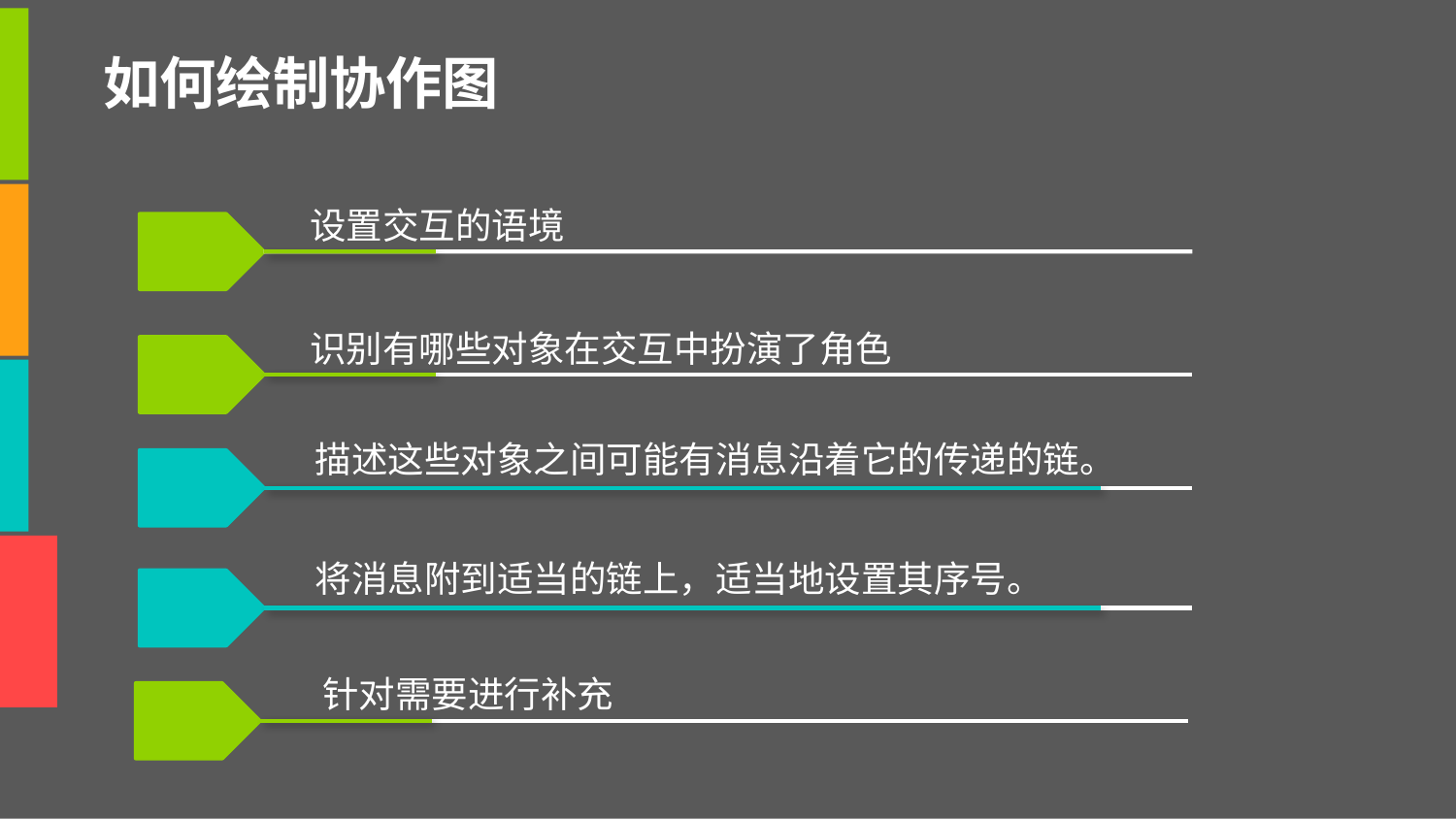

如何绘制协作图

设置交互的语境

识别有哪些对象在交互中扮演了角色

描述这些对象之间可能有消息沿着它的传递的链。

将消息附到适当的链上，适当地设置其序号。

 针对需要进行补充